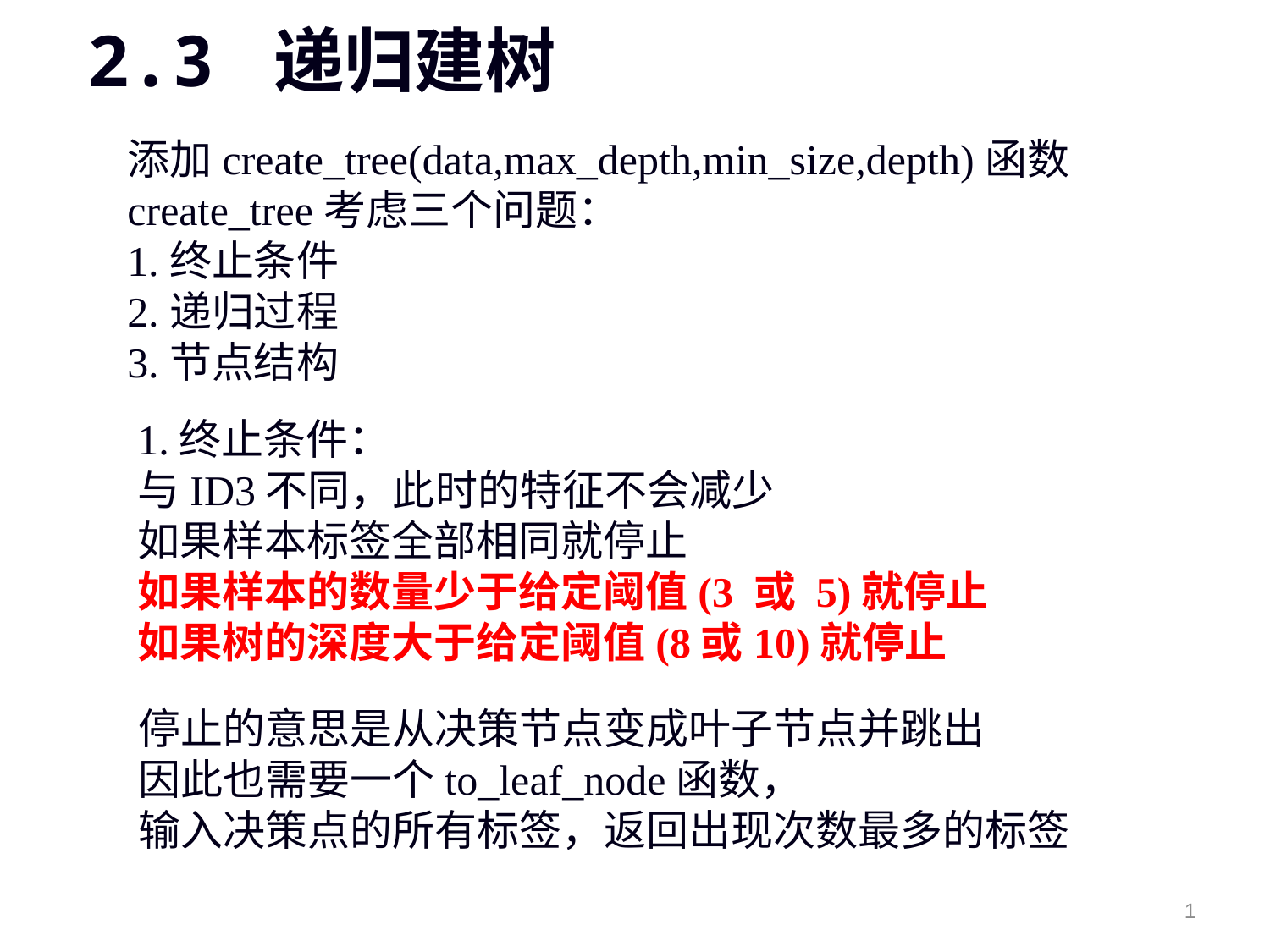

# 2.3 递归建树
添加create_tree(data,max_depth,min_size,depth)函数
create_tree考虑三个问题：
1.终止条件
2.递归过程
3.节点结构
1.终止条件：
与ID3不同，此时的特征不会减少
如果样本标签全部相同就停止
如果样本的数量少于给定阈值(3 或 5)就停止
如果树的深度大于给定阈值(8或10)就停止
停止的意思是从决策节点变成叶子节点并跳出
因此也需要一个to_leaf_node函数，
输入决策点的所有标签，返回出现次数最多的标签